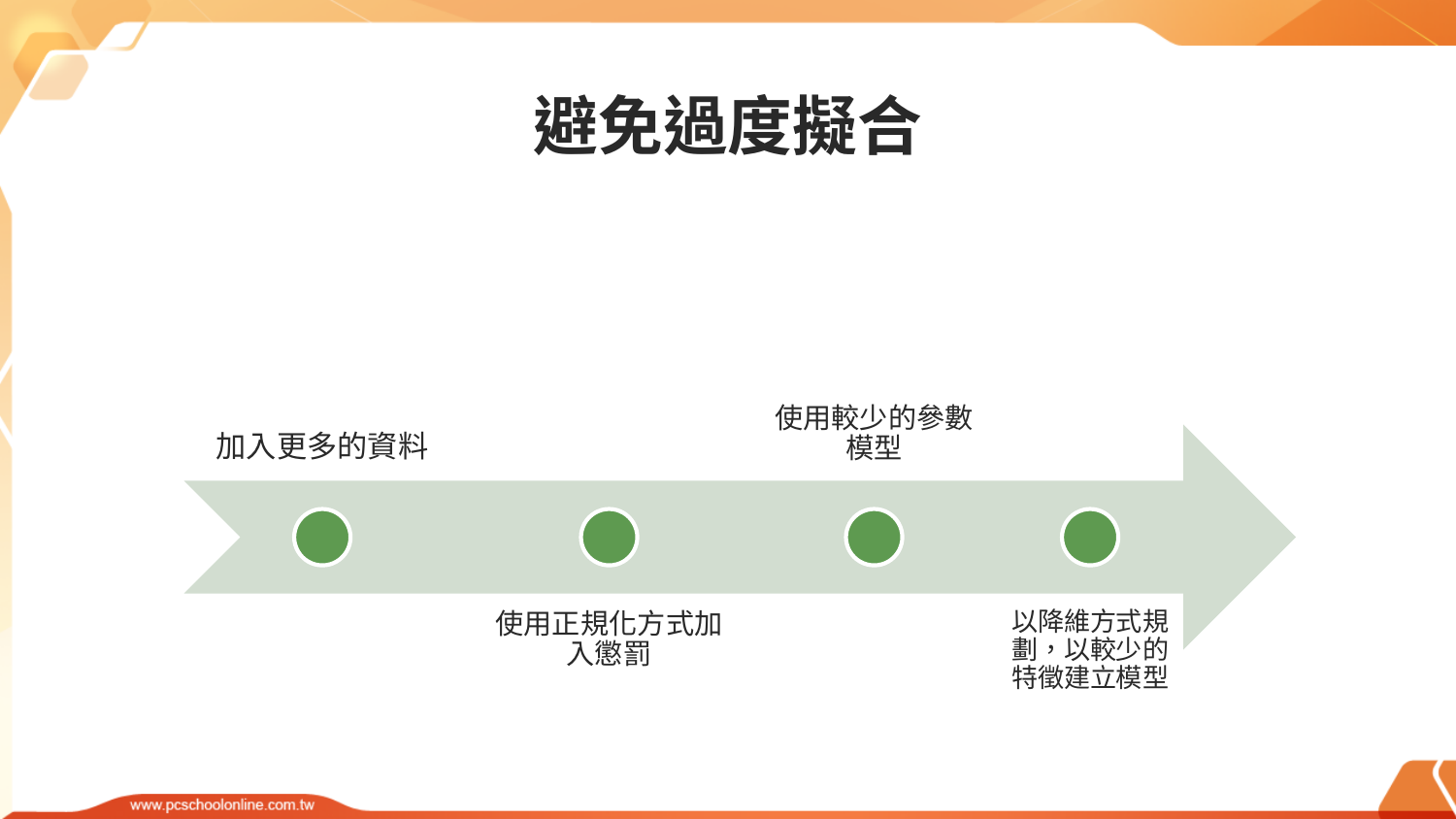

# 避免過度擬合
加入更多的資料
使用正規化方式加入懲罰
使用較少的參數模型
以降維方式規劃，以較少的特徵建立模型